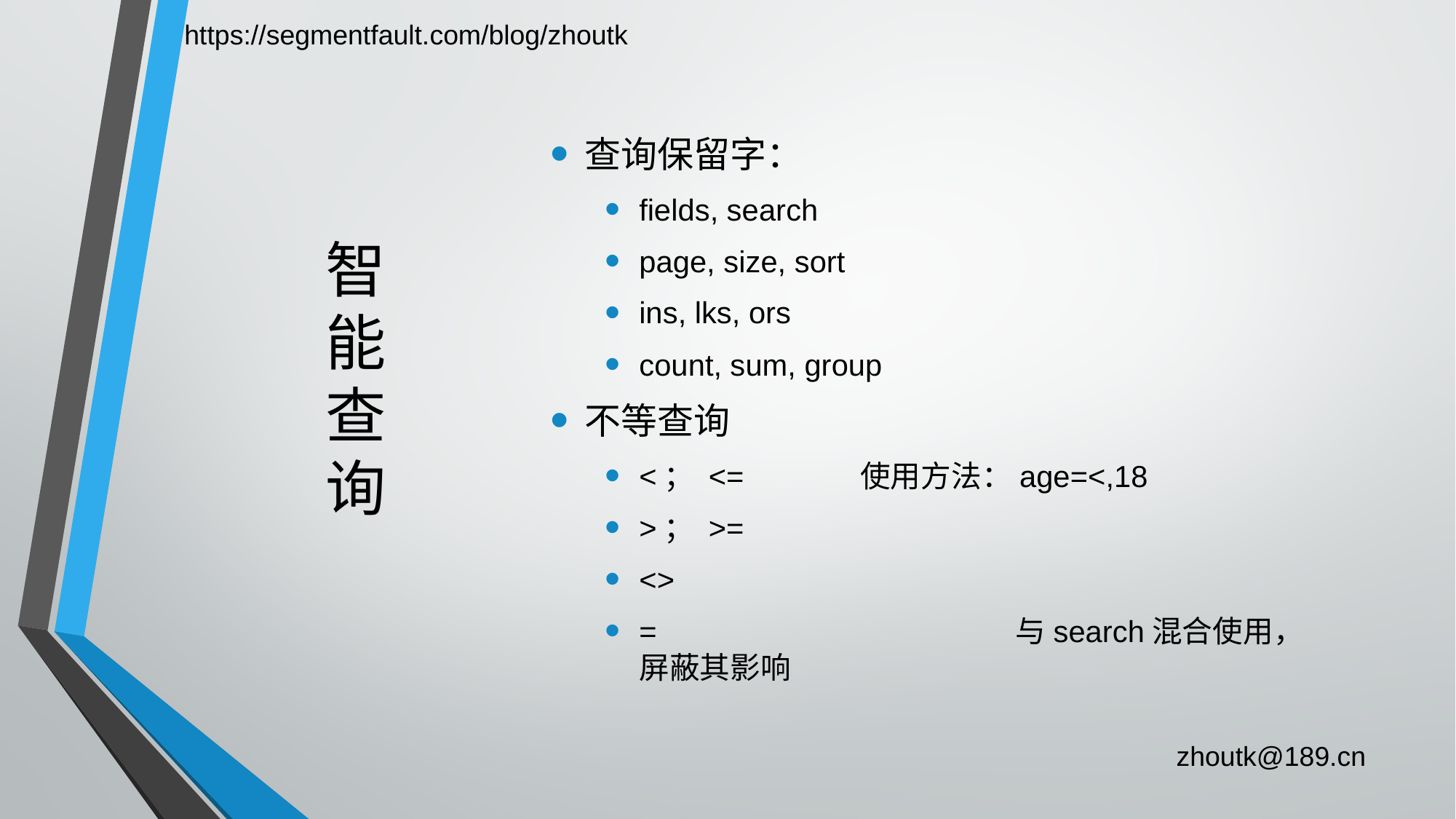

https://segmentfault.com/blog/zhoutk
查询保留字：
fields, search
page, size, sort
ins, lks, ors
count, sum, group
不等查询
<； <=             使用方法：age=<,18
>； >=
<>
=			     与search混合使用，屏蔽其影响
# 智能查询
zhoutk@189.cn